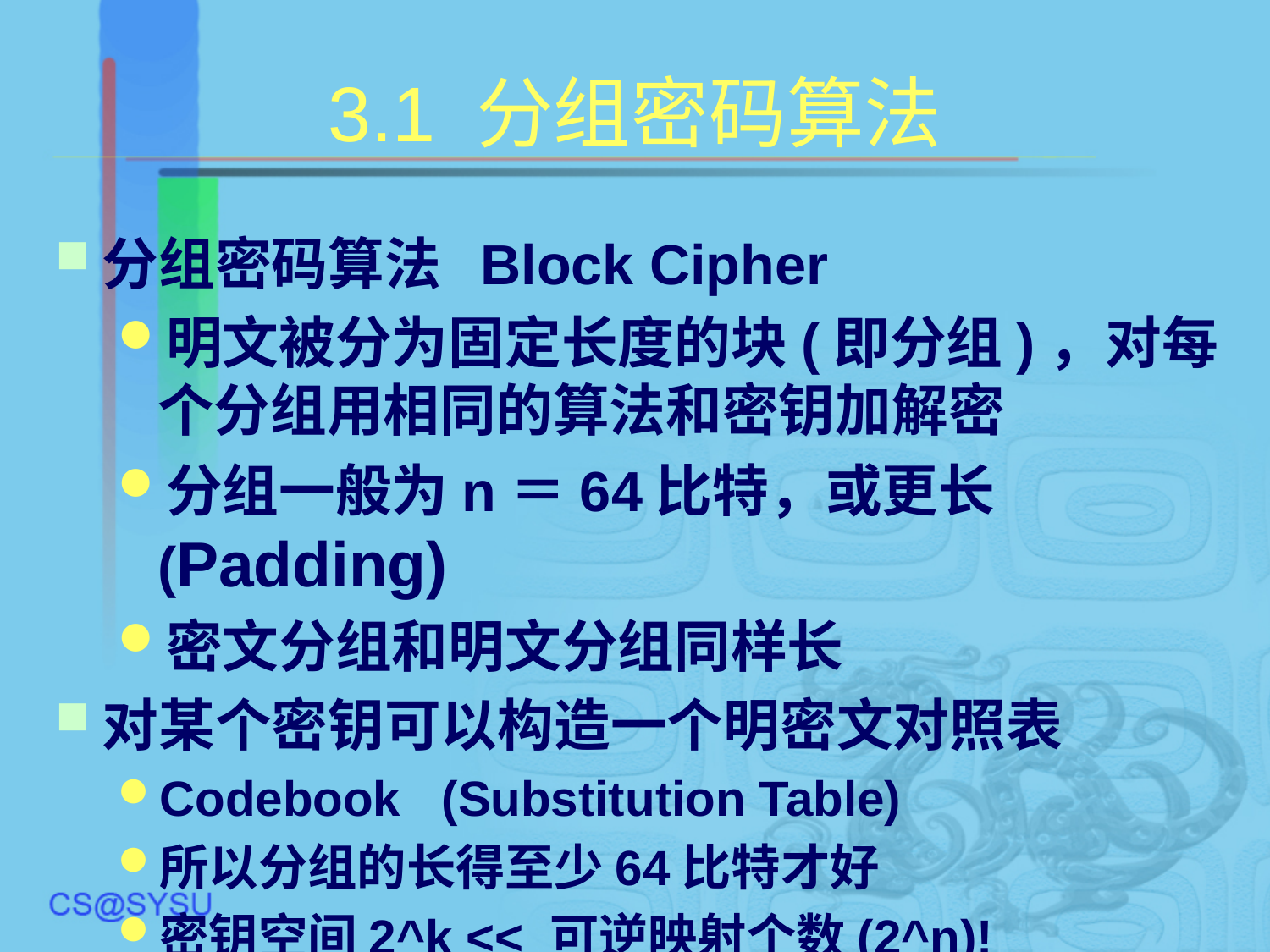

# 3.1 分组密码算法
分组密码算法  Block Cipher
明文被分为固定长度的块(即分组)，对每个分组用相同的算法和密钥加解密
分组一般为n＝64比特，或更长 (Padding)
密文分组和明文分组同样长
对某个密钥可以构造一个明密文对照表
Codebook   (Substitution Table)
所以分组的长得至少64比特才好
密钥空间2^k << 可逆映射个数(2^n)!